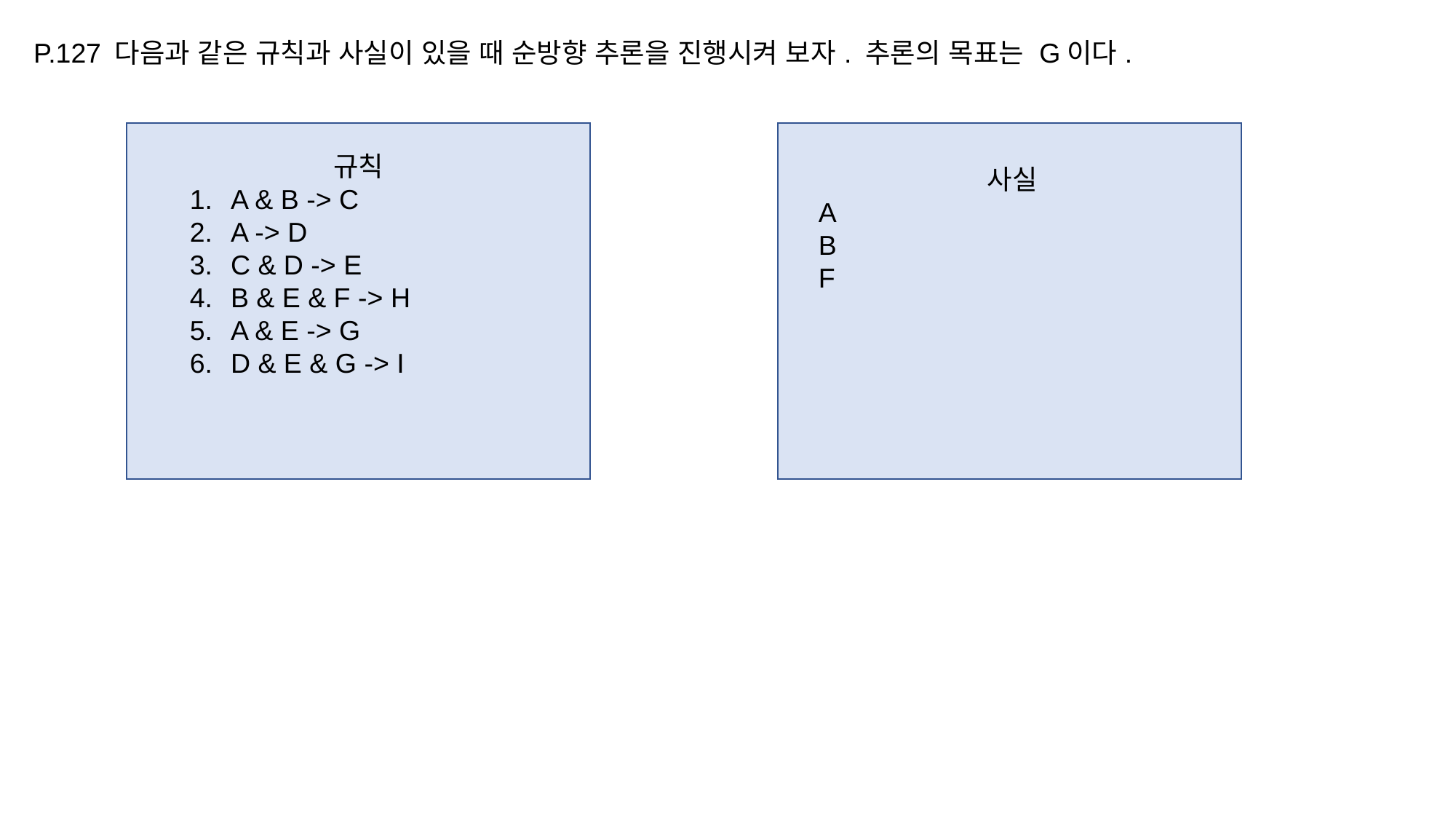

# P.127 다음과 같은 규칙과 사실이 있을 때 순방향 추론을 진행시켜 보자. 추론의 목표는 G이다.

규칙
A & B -> C
A -> D
C & D -> E
B & E & F -> H
A & E -> G
D & E & G -> I
사실
A
B
F